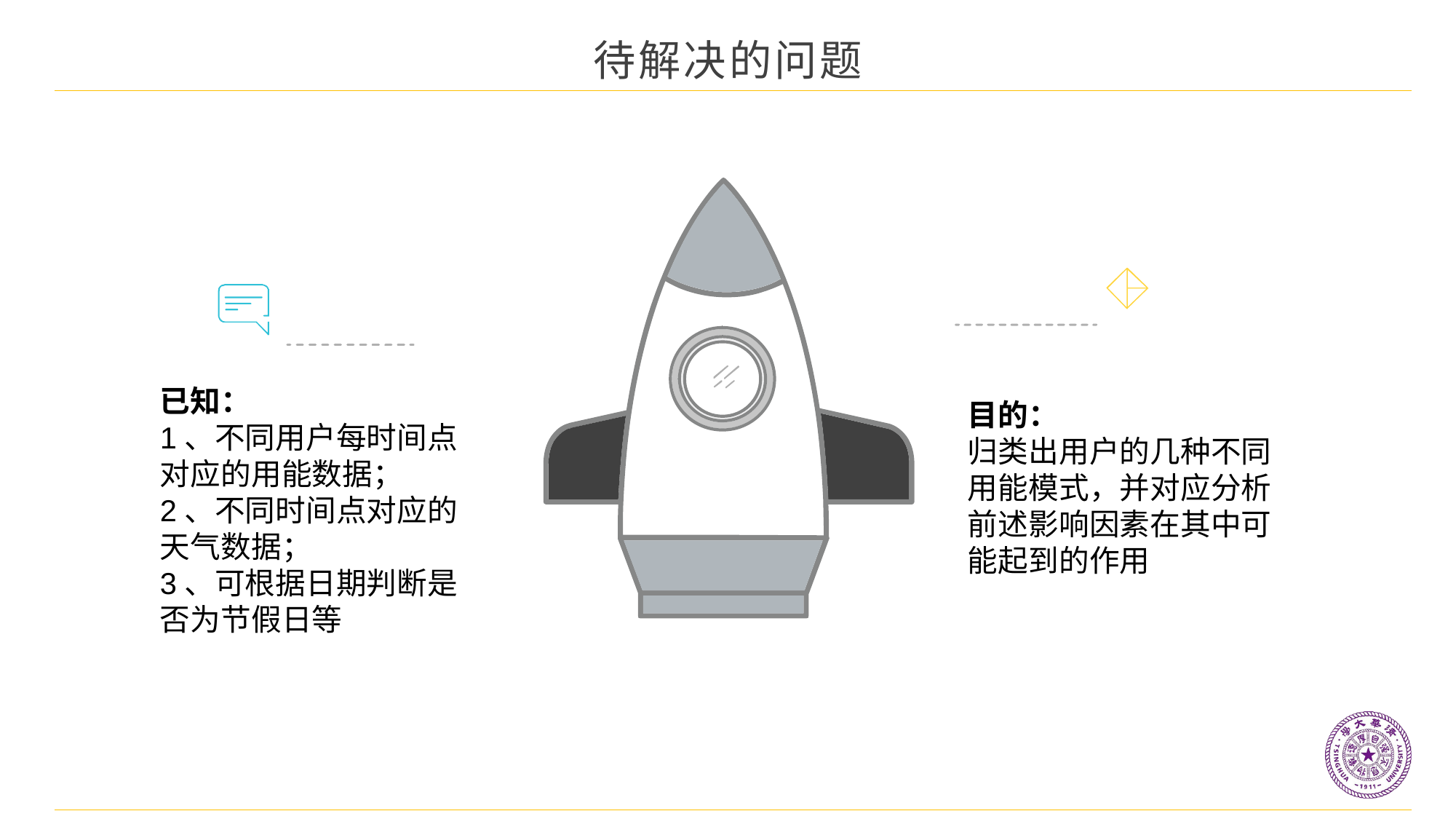

待解决的问题

已知：
1、不同用户每时间点对应的用能数据；
2、不同时间点对应的天气数据；
3、可根据日期判断是否为节假日等
目的：
归类出用户的几种不同用能模式，并对应分析前述影响因素在其中可能起到的作用